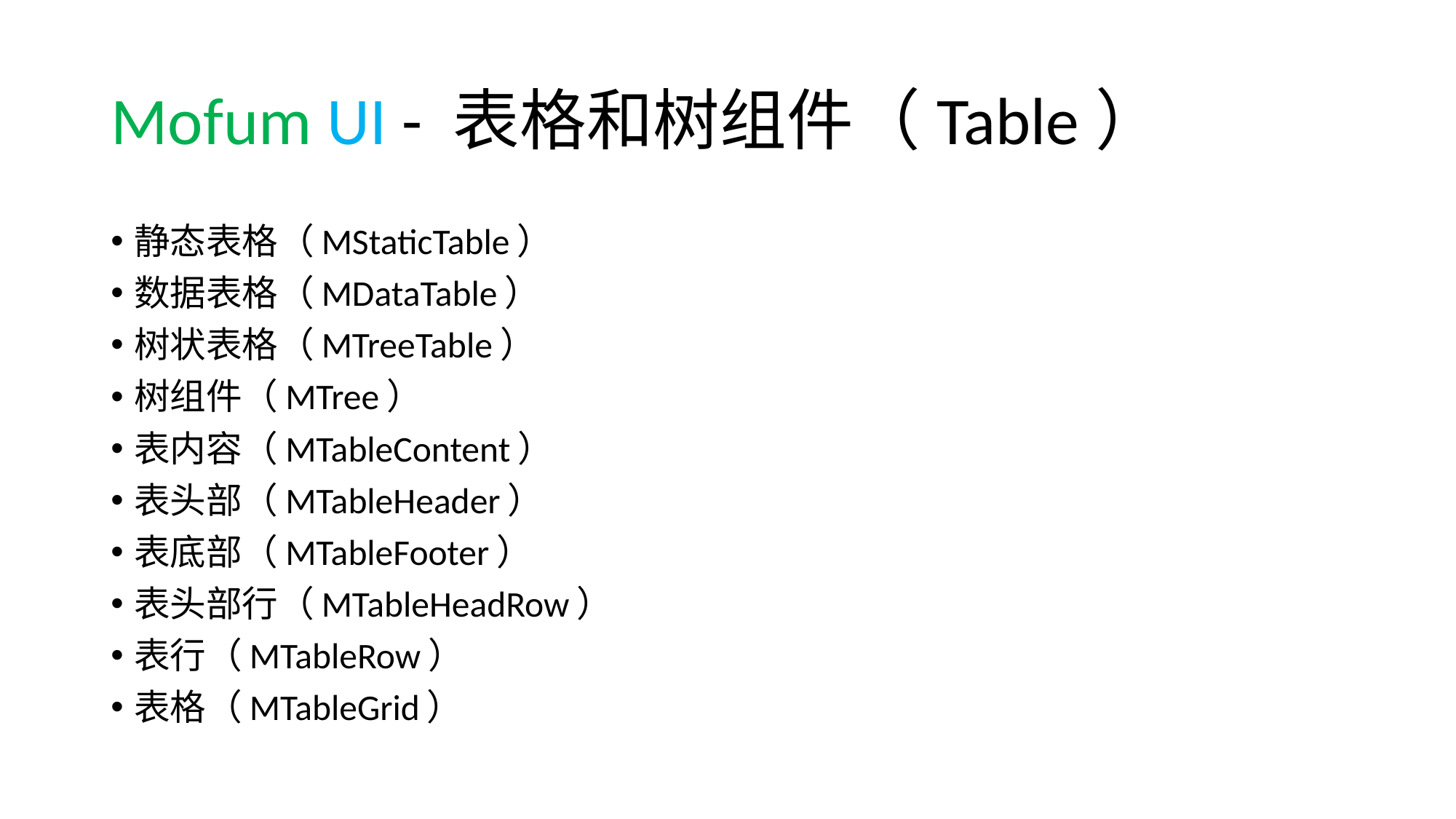

# Mofum UI - 表格和树组件（Table）
静态表格（MStaticTable）
数据表格（MDataTable）
树状表格（MTreeTable）
树组件（MTree）
表内容（MTableContent）
表头部（MTableHeader）
表底部（MTableFooter）
表头部行（MTableHeadRow）
表行（MTableRow）
表格（MTableGrid）